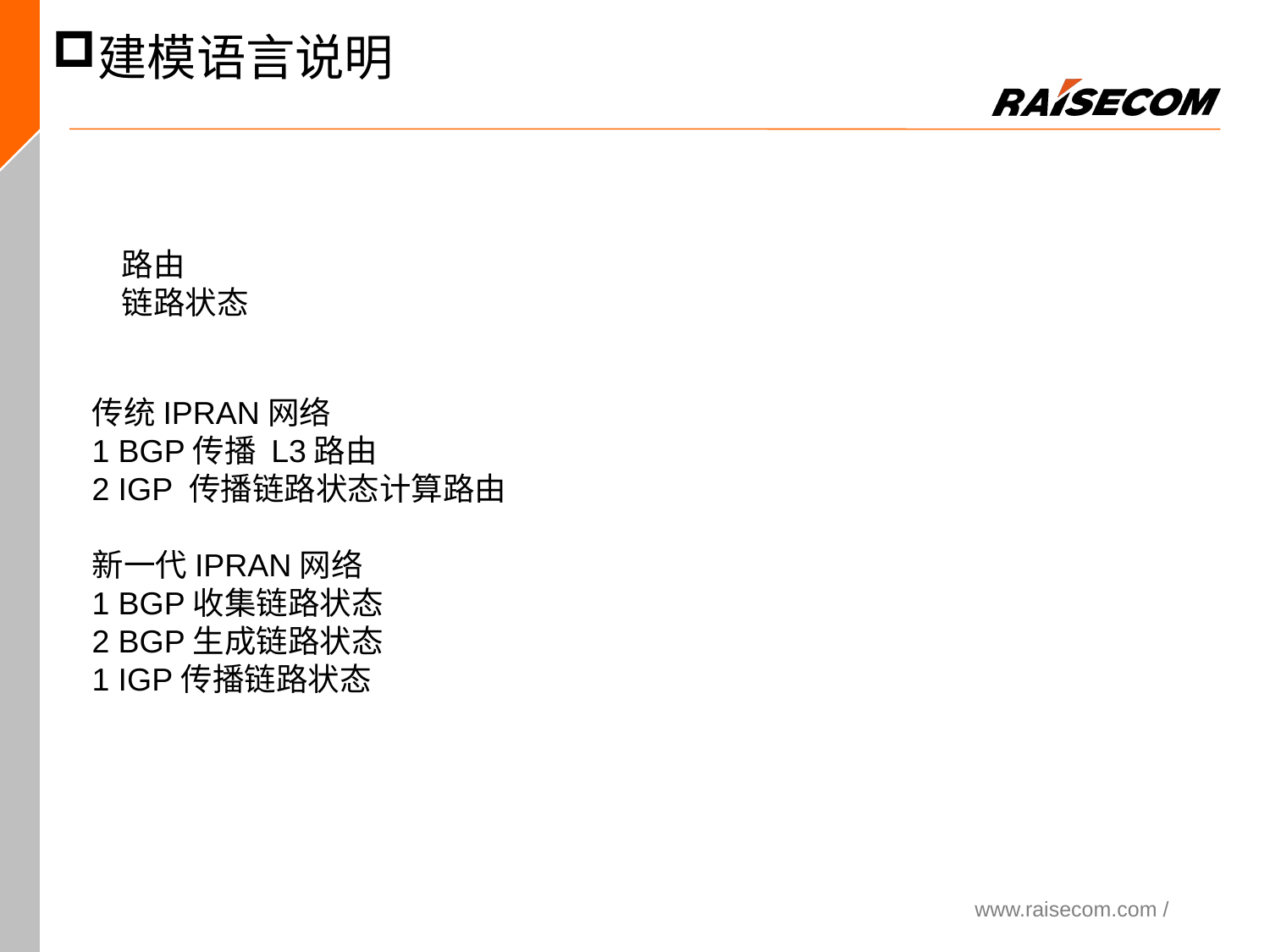

建模语言说明

路由
链路状态
传统IPRAN网络
1 BGP传播 L3路由
2 IGP 传播链路状态计算路由

新一代IPRAN网络
1 BGP收集链路状态
2 BGP生成链路状态
1 IGP传播链路状态